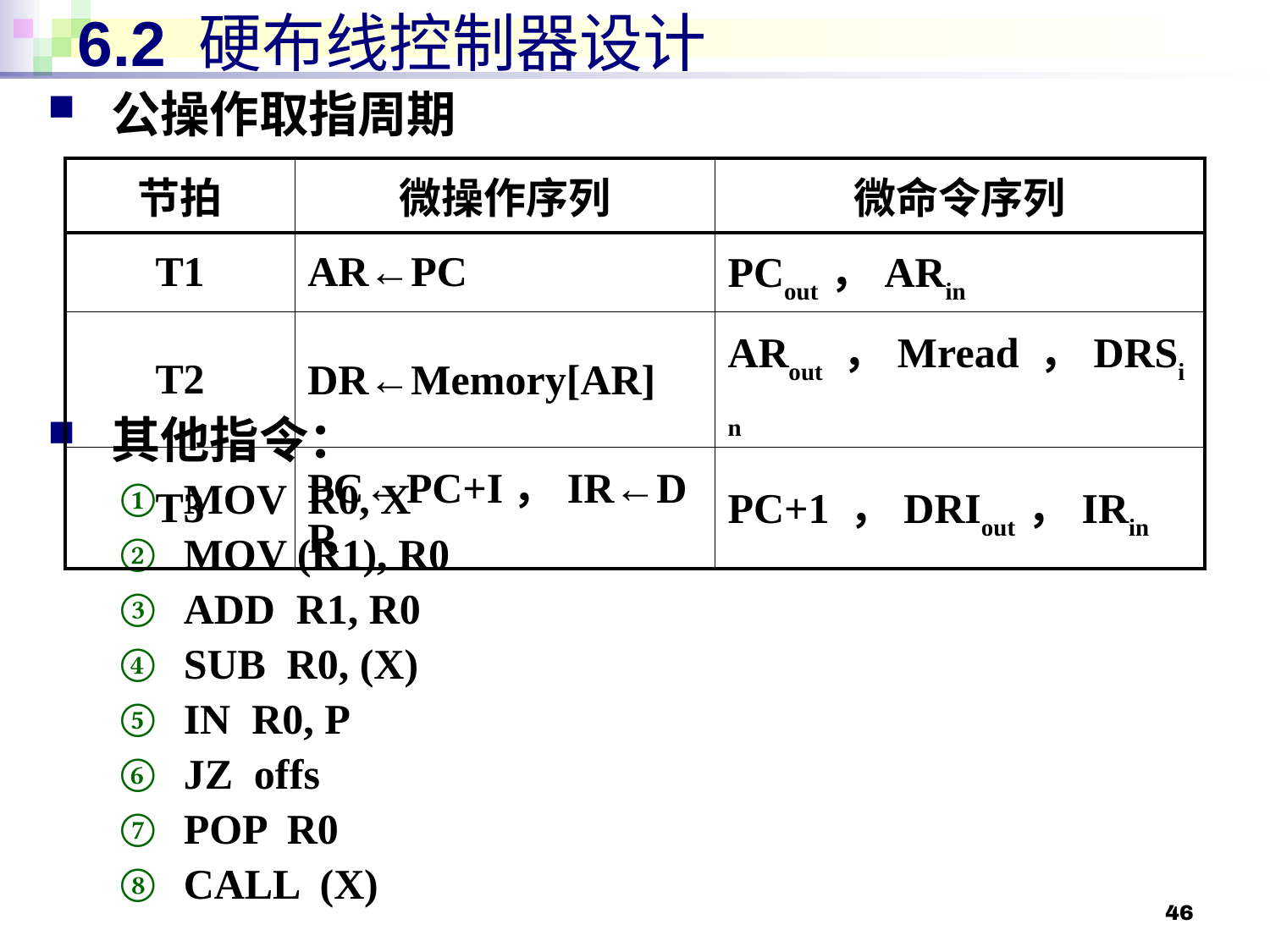

# 6.2 硬布线控制器设计
公操作取指周期

其他指令：
MOV  R0, X
MOV (R1), R0
ADD  R1, R0
SUB  R0, (X)
IN  R0, P
JZ  offs
POP  R0
CALL  (X)
| 节拍 | 微操作序列 | 微命令序列 |
| --- | --- | --- |
| T1 | AR←PC | PCout ，ARin |
| T2 | DR←Memory[AR] | ARout ，Mread ，DRSin |
| T3 | PC←PC+I，IR←DR | PC+1 ，DRIout ，IRin |
46